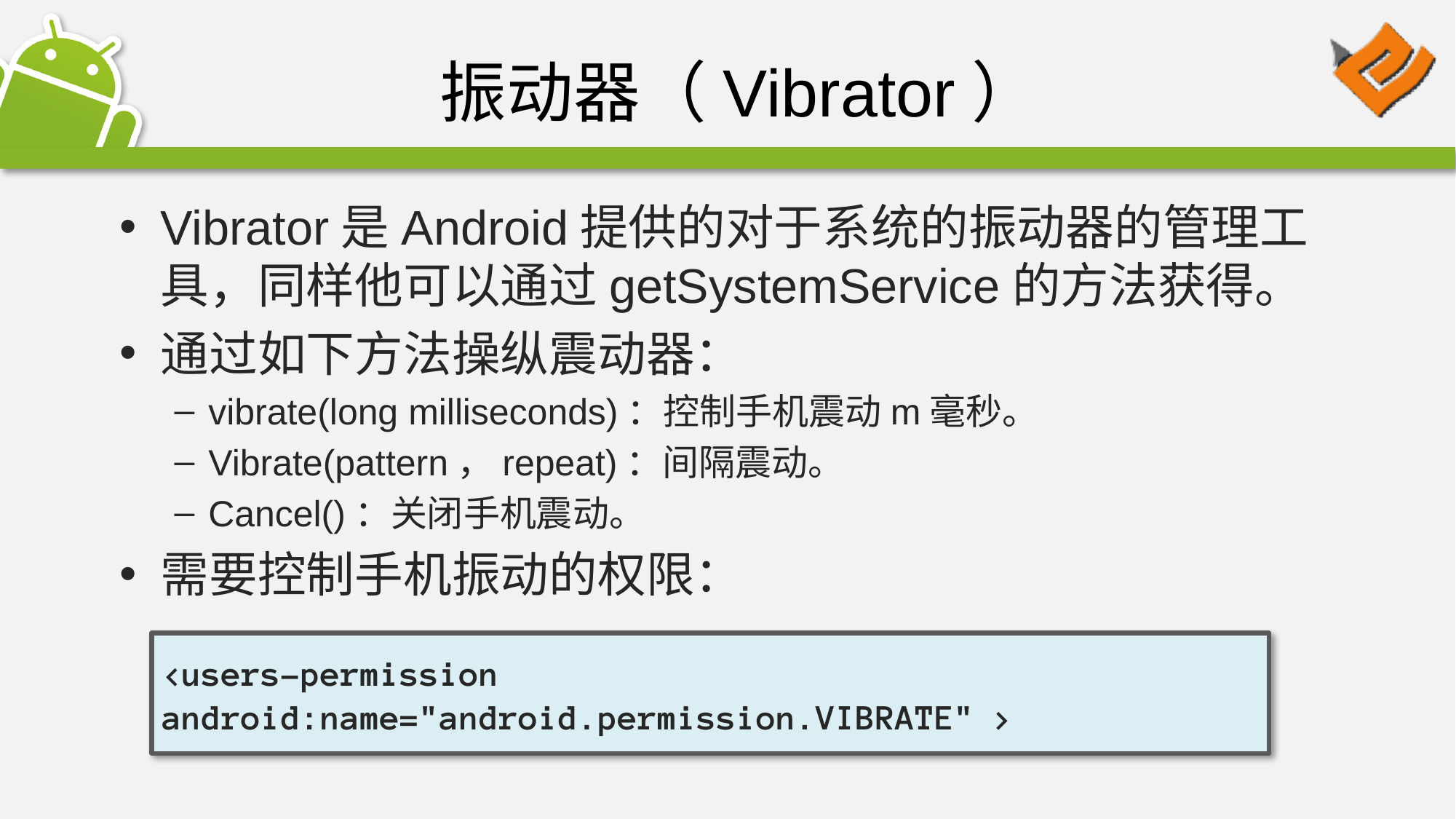

# 振动器（Vibrator）
Vibrator是Android提供的对于系统的振动器的管理工具，同样他可以通过getSystemService的方法获得。
通过如下方法操纵震动器：
vibrate(long milliseconds)：控制手机震动m毫秒。
Vibrate(pattern，repeat)：间隔震动。
Cancel()：关闭手机震动。
需要控制手机振动的权限：
<users-permission android:name="android.permission.VIBRATE" >